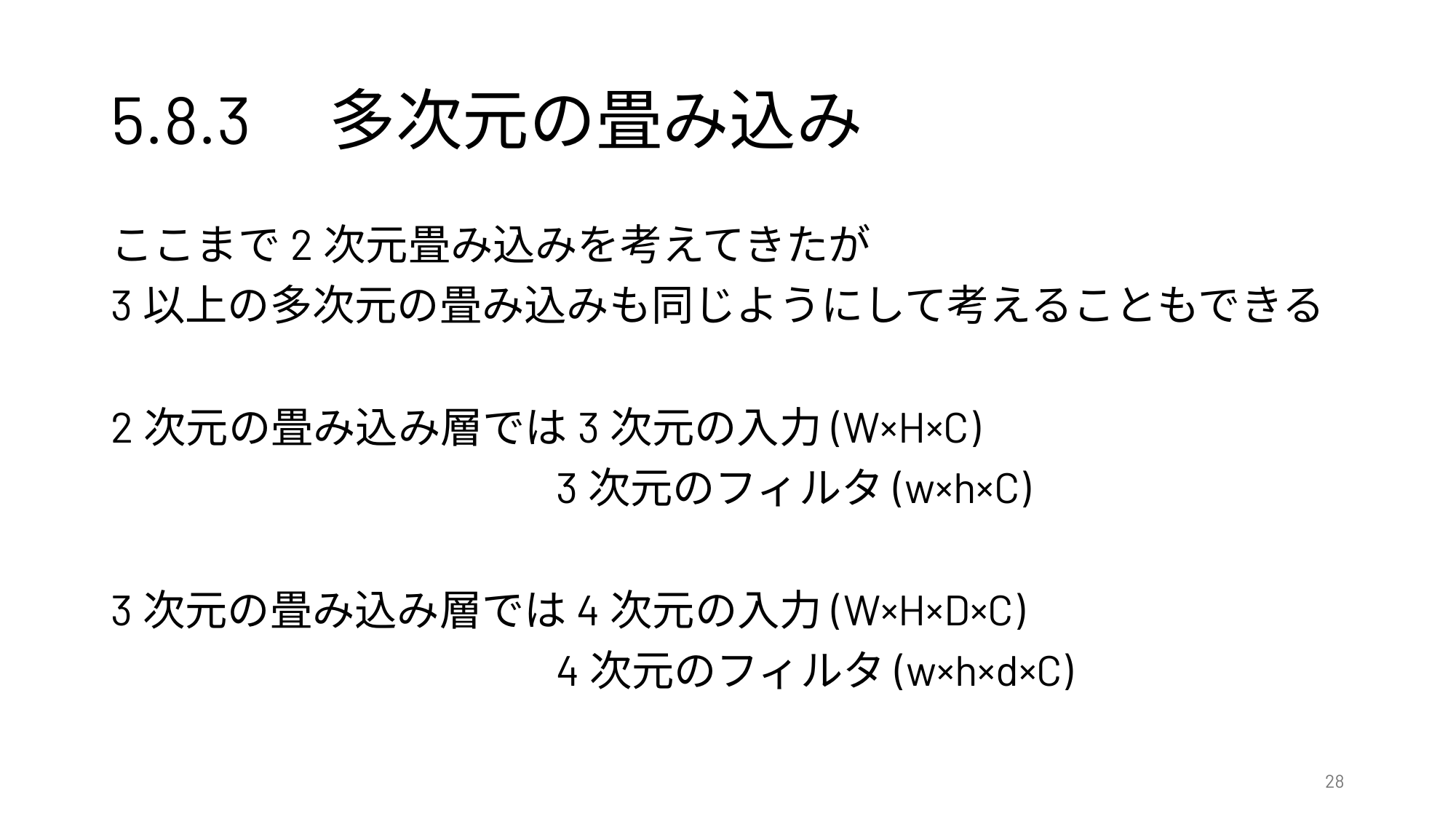

# 5.8.3	多次元の畳み込み
ここまで2次元畳み込みを考えてきたが
3以上の多次元の畳み込みも同じようにして考えることもできる

2次元の畳み込み層では3次元の入力(W×H×C)
				 3次元のフィルタ(w×h×C)

3次元の畳み込み層では4次元の入力(W×H×D×C)
				 4次元のフィルタ(w×h×d×C)

28